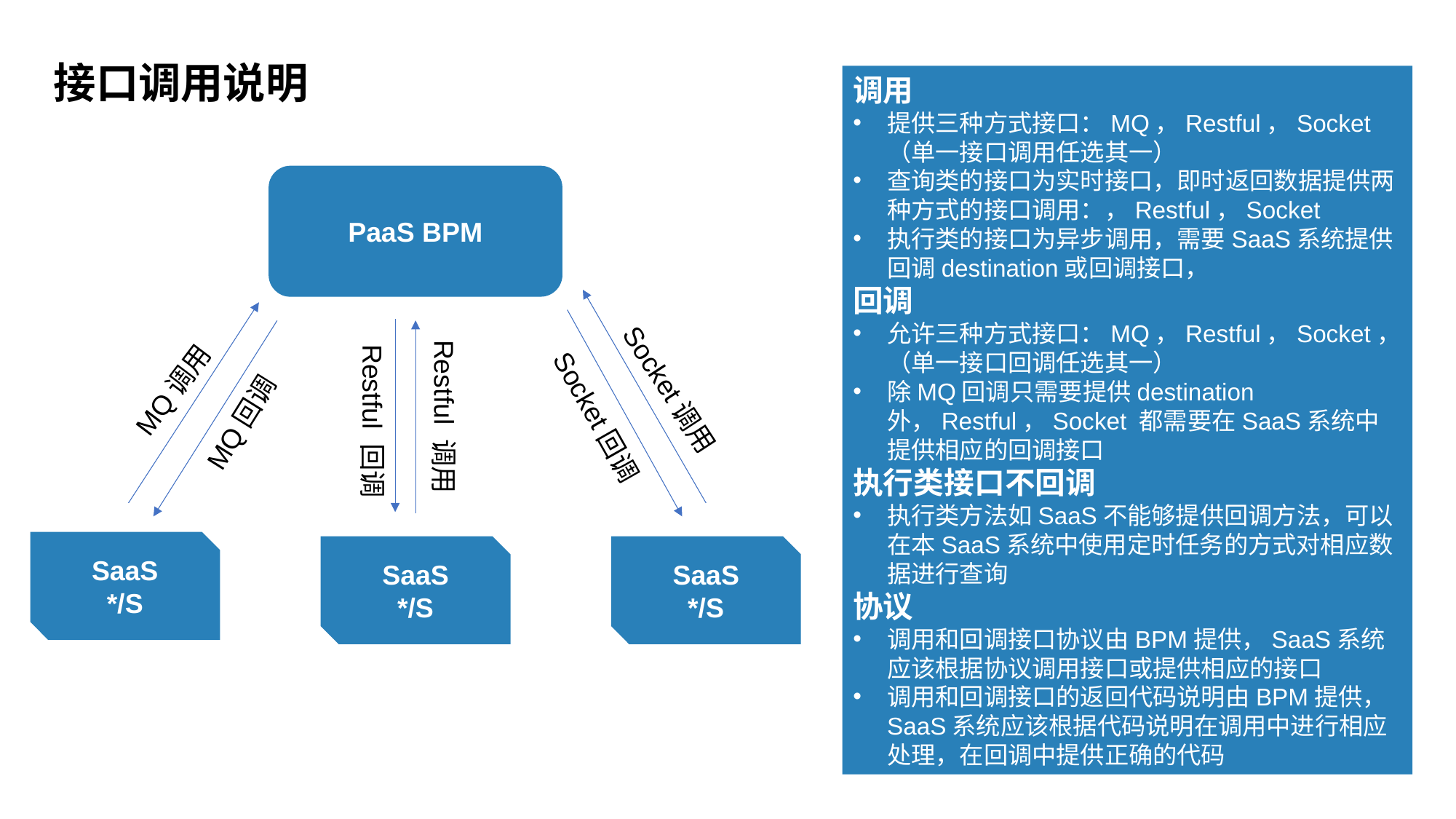

接口调用说明
调用
提供三种方式接口：MQ，Restful，Socket （单一接口调用任选其一）
查询类的接口为实时接口，即时返回数据提供两种方式的接口调用：，Restful，Socket
执行类的接口为异步调用，需要SaaS系统提供回调destination或回调接口，
回调
允许三种方式接口：MQ，Restful，Socket，（单一接口回调任选其一）
除MQ回调只需要提供destination外，Restful，Socket 都需要在SaaS系统中提供相应的回调接口
执行类接口不回调
执行类方法如SaaS不能够提供回调方法，可以在本SaaS系统中使用定时任务的方式对相应数据进行查询
协议
调用和回调接口协议由BPM提供，SaaS系统应该根据协议调用接口或提供相应的接口
调用和回调接口的返回代码说明由BPM提供，SaaS系统应该根据代码说明在调用中进行相应处理，在回调中提供正确的代码
PaaS BPM
MQ调用
Socket调用
MQ回调
Restful 调用
Socket回调
Restful 回调
SaaS
*/S
SaaS
*/S
SaaS
*/S